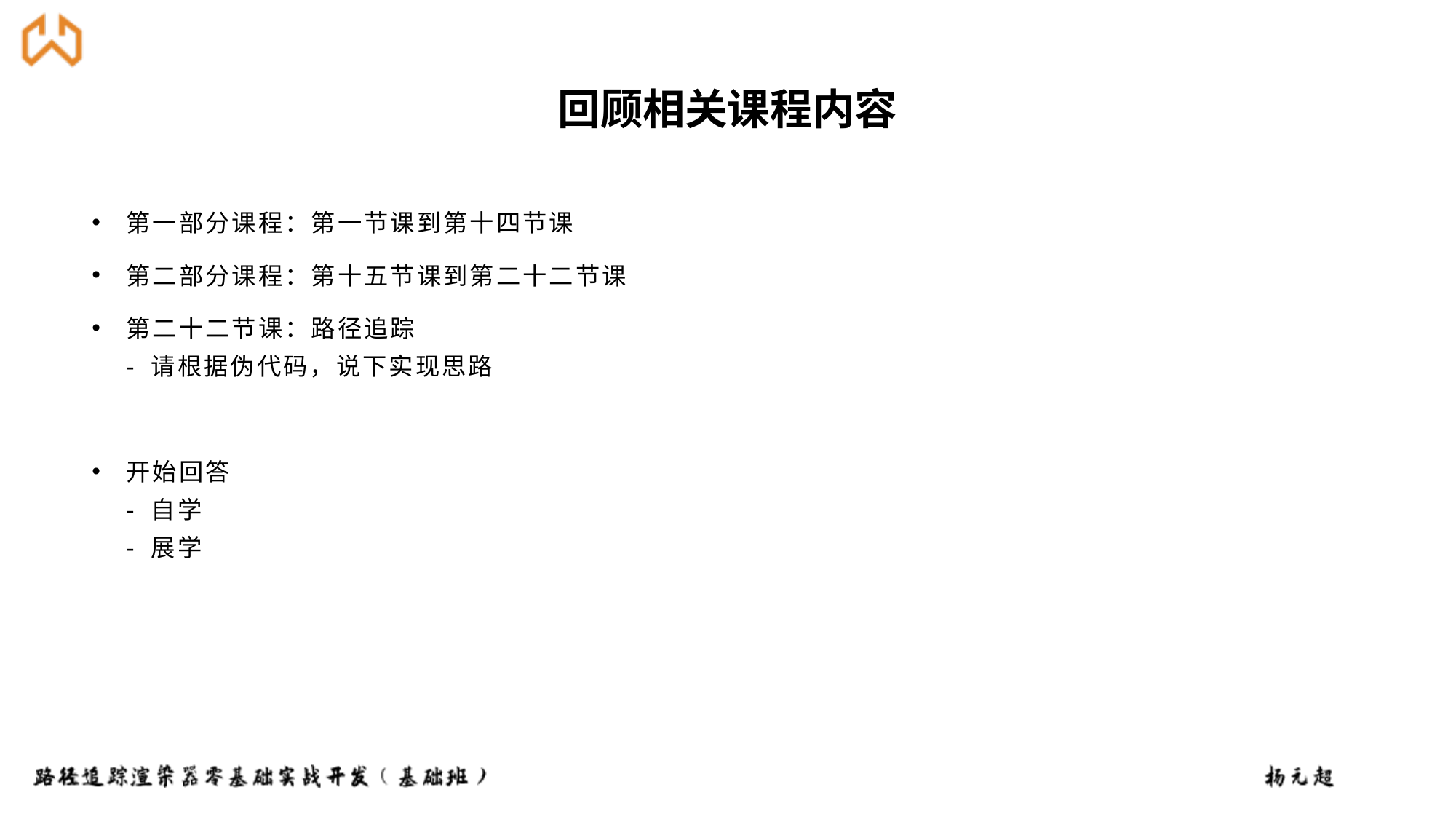

第一部分课程：第一节课到第十四节课
第二部分课程：第十五节课到第二十二节课
第二十二节课：路径追踪
- 请根据伪代码，说下实现思路

开始回答
- 自学
- 展学